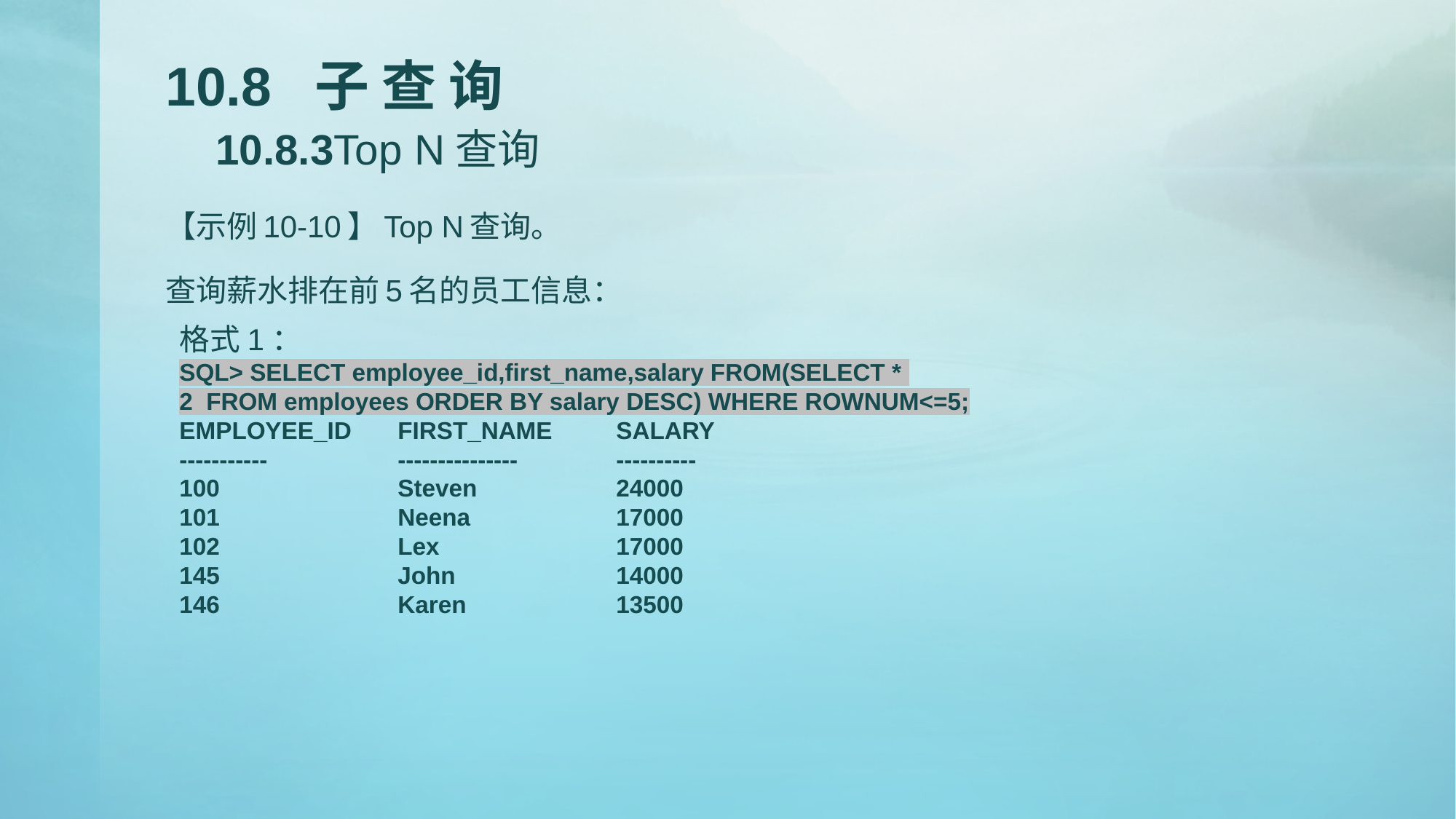

# 10.8  子 查 询 10.8.3Top N查询
【示例10-10】Top N查询。
查询薪水排在前5名的员工信息：
格式1：
SQL> SELECT employee_id,first_name,salary FROM(SELECT *
2  FROM employees ORDER BY salary DESC) WHERE ROWNUM<=5;
EMPLOYEE_ID	FIRST_NAME	SALARY
-----------		---------------	----------
100		Steven		24000
101		Neena		17000
102		Lex		17000
145		John		14000
146		Karen		13500